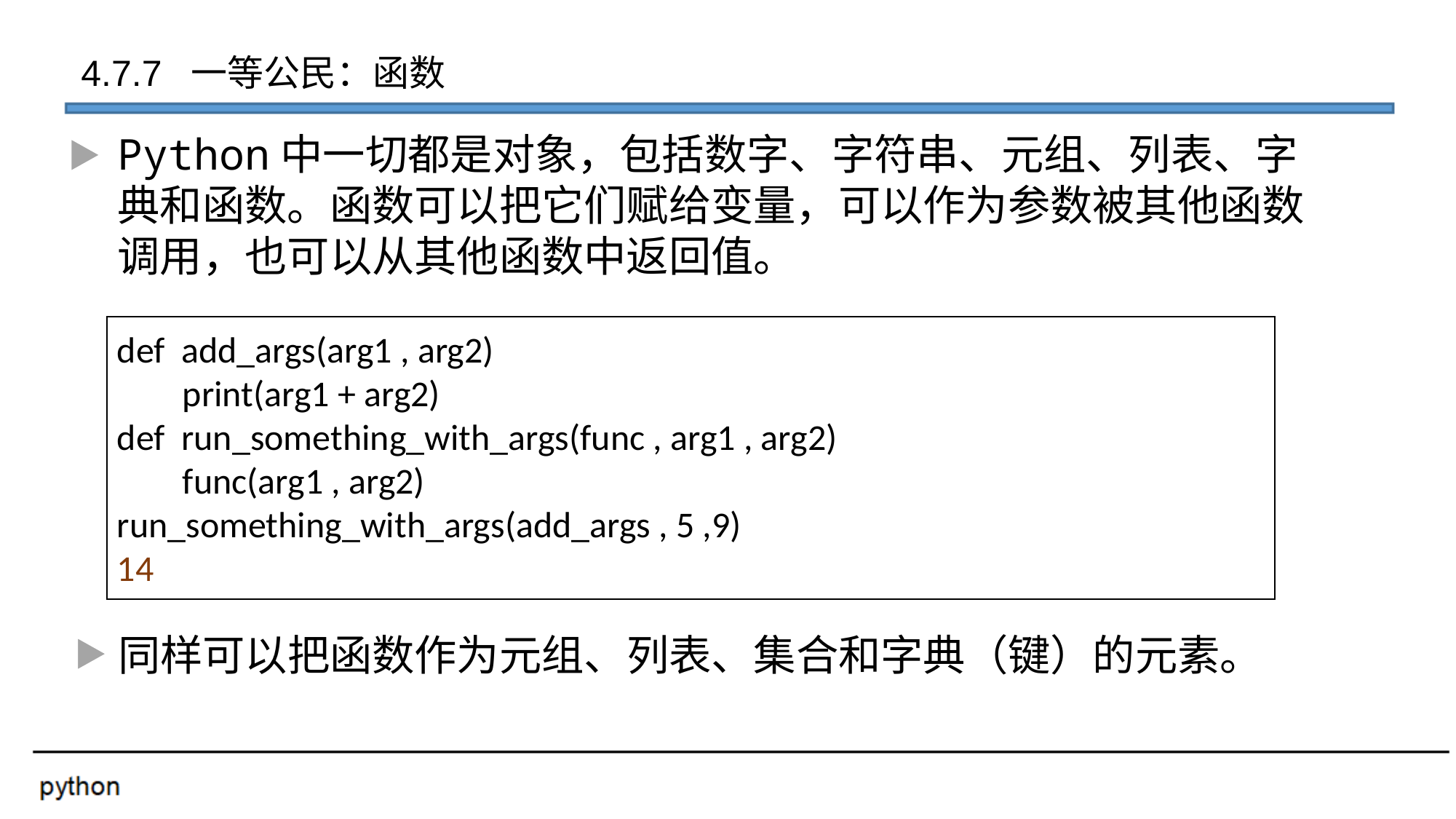

4.7.7  一等公民：函数
Python中一切都是对象，包括数字、字符串、元组、列表、字典和函数。函数可以把它们赋给变量，可以作为参数被其他函数调用，也可以从其他函数中返回值。

def  add_args(arg1 , arg2)
        print(arg1 + arg2)
def  run_something_with_args(func , arg1 , arg2)
        func(arg1 , arg2)
run_something_with_args(add_args , 5 ,9)
14
同样可以把函数作为元组、列表、集合和字典（键）的元素。

45